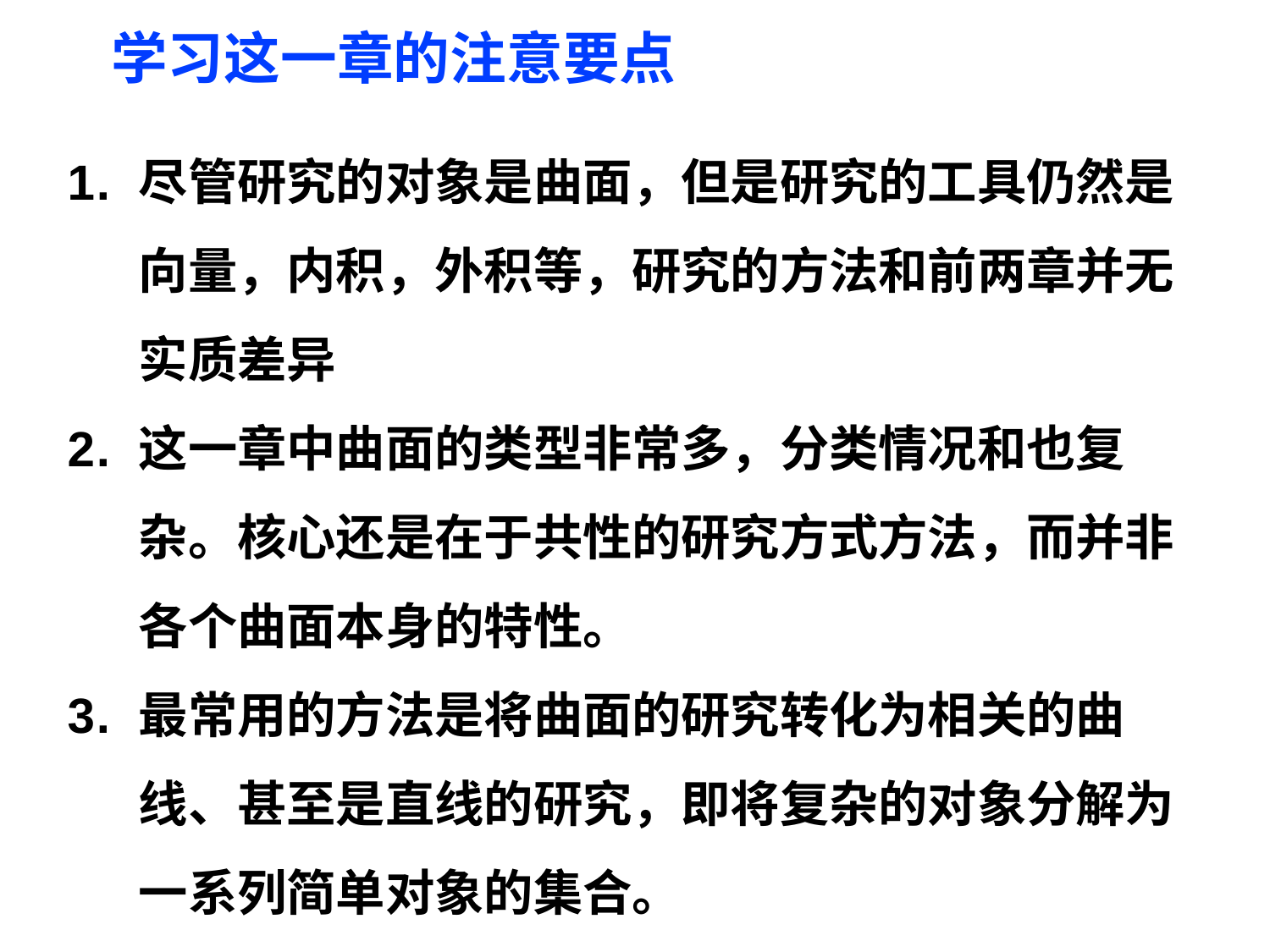

学习这一章的注意要点
尽管研究的对象是曲面，但是研究的工具仍然是向量，内积，外积等，研究的方法和前两章并无实质差异
这一章中曲面的类型非常多，分类情况和也复杂。核心还是在于共性的研究方式方法，而并非各个曲面本身的特性。
最常用的方法是将曲面的研究转化为相关的曲线、甚至是直线的研究，即将复杂的对象分解为一系列简单对象的集合。